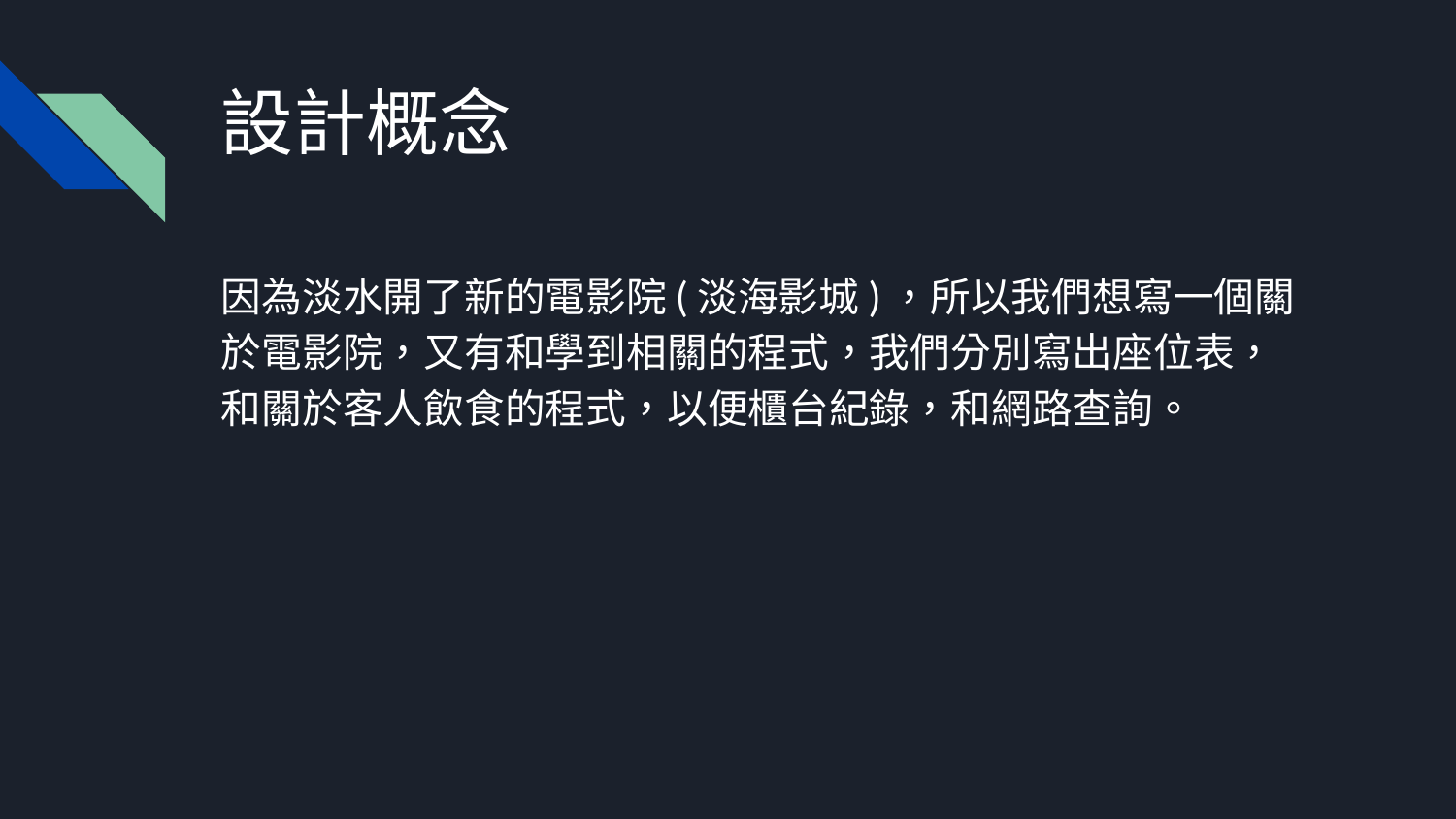

# 設計概念

因為淡水開了新的電影院(淡海影城)，所以我們想寫一個關於電影院，又有和學到相關的程式，我們分別寫出座位表，和關於客人飲食的程式，以便櫃台紀錄，和網路查詢。